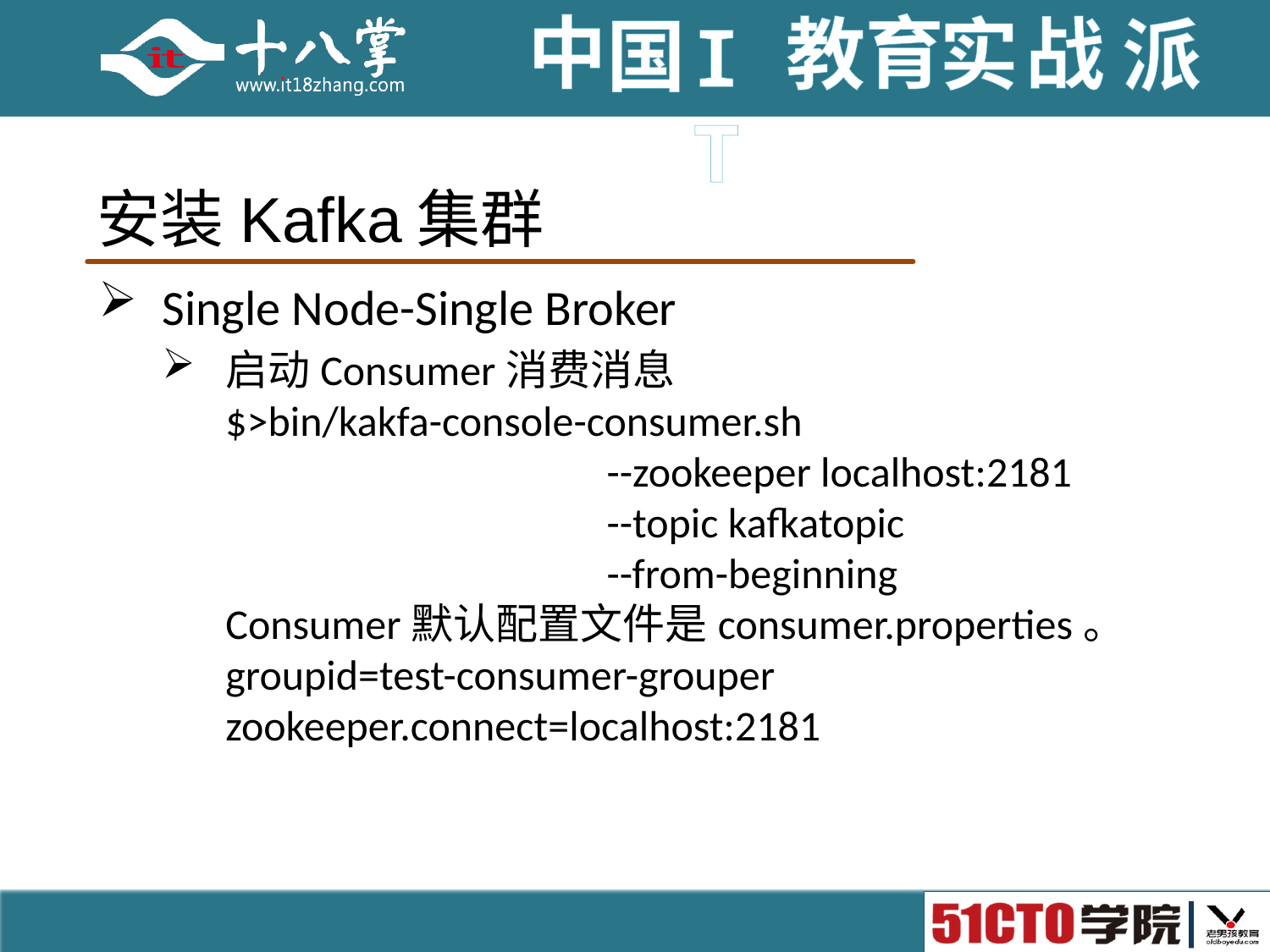

# 安装Kafka集群
Single Node-Single Broker
启动Consumer消费消息
$>bin/kakfa-console-consumer.sh
                                        --zookeeper localhost:2181
                                        --topic kafkatopic
                                        --from-beginning
Consumer默认配置文件是consumer.properties。
groupid=test-consumer-grouper
zookeeper.connect=localhost:2181